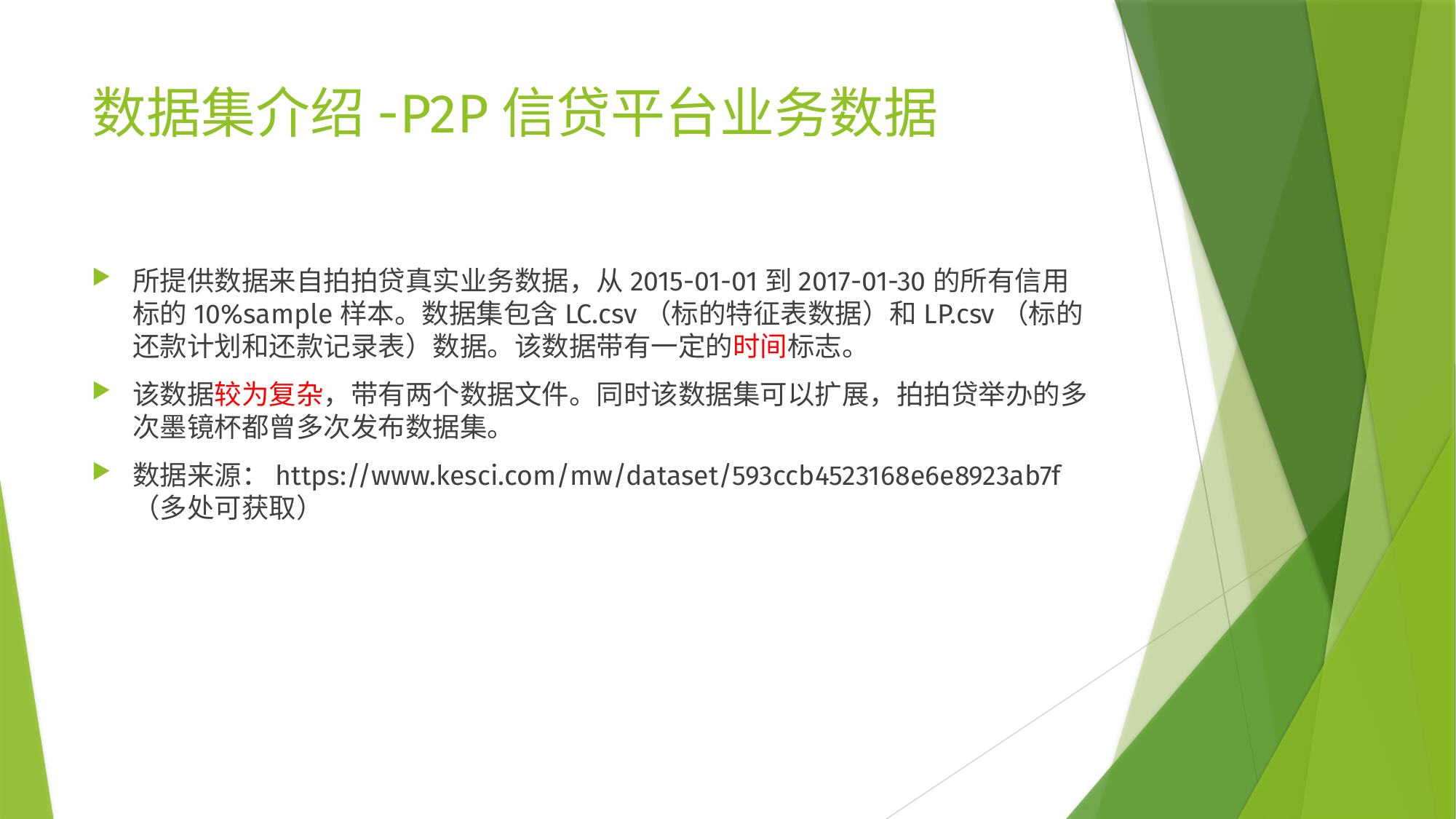

# 数据集介绍-P2P信贷平台业务数据
所提供数据来自拍拍贷真实业务数据，从2015-01-01到2017-01-30的所有信用标的10%sample样本。数据集包含LC.csv（标的特征表数据）和LP.csv（标的还款计划和还款记录表）数据。该数据带有一定的时间标志。
该数据较为复杂，带有两个数据文件。同时该数据集可以扩展，拍拍贷举办的多次墨镜杯都曾多次发布数据集。
数据来源：https://www.kesci.com/mw/dataset/593ccb4523168e6e8923ab7f（多处可获取）